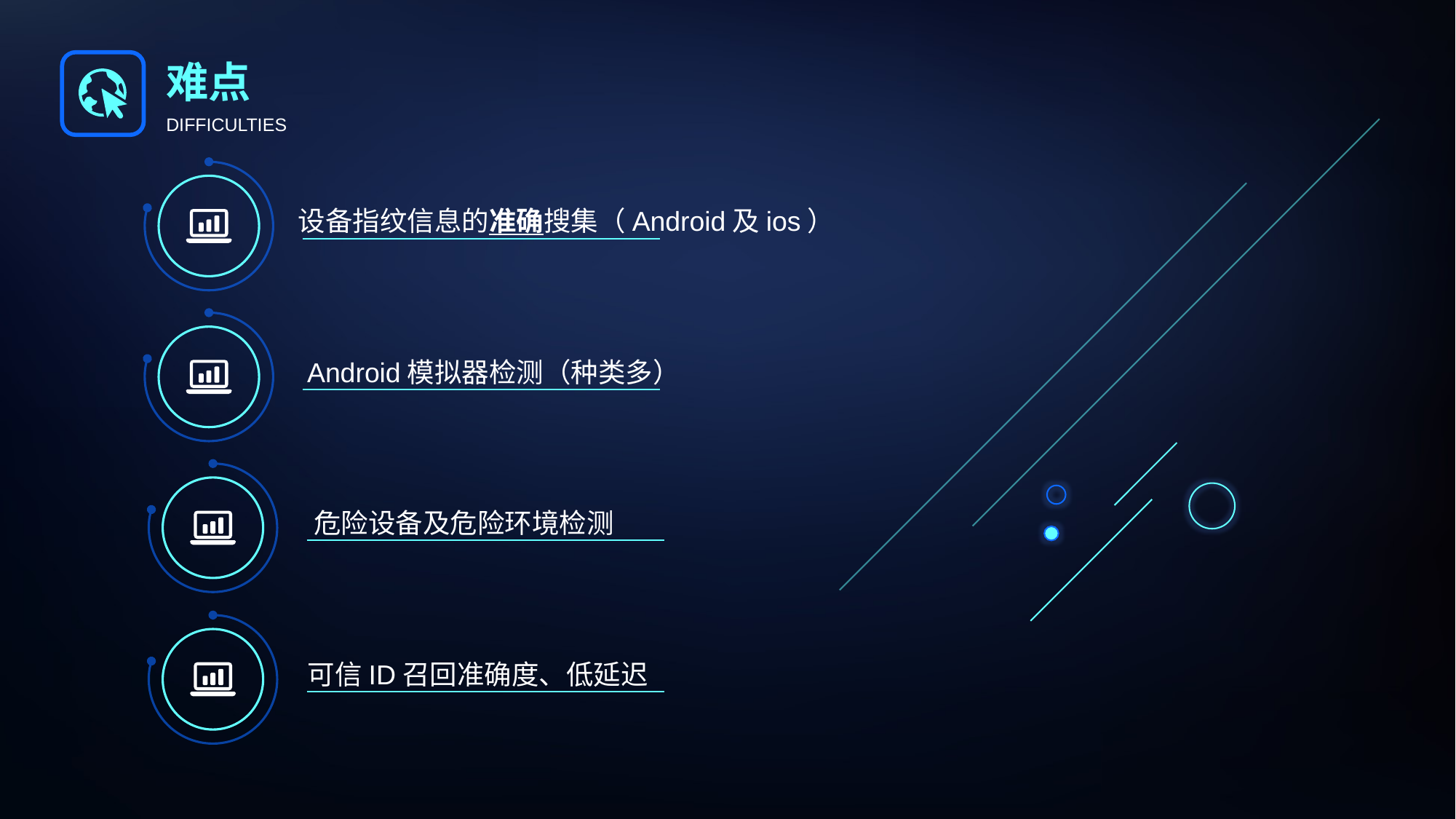

难点
DIFFICULTIES

设备指纹信息的准确搜集（Android及ios）

Android模拟器检测（种类多）

危险设备及危险环境检测

可信ID召回准确度、低延迟